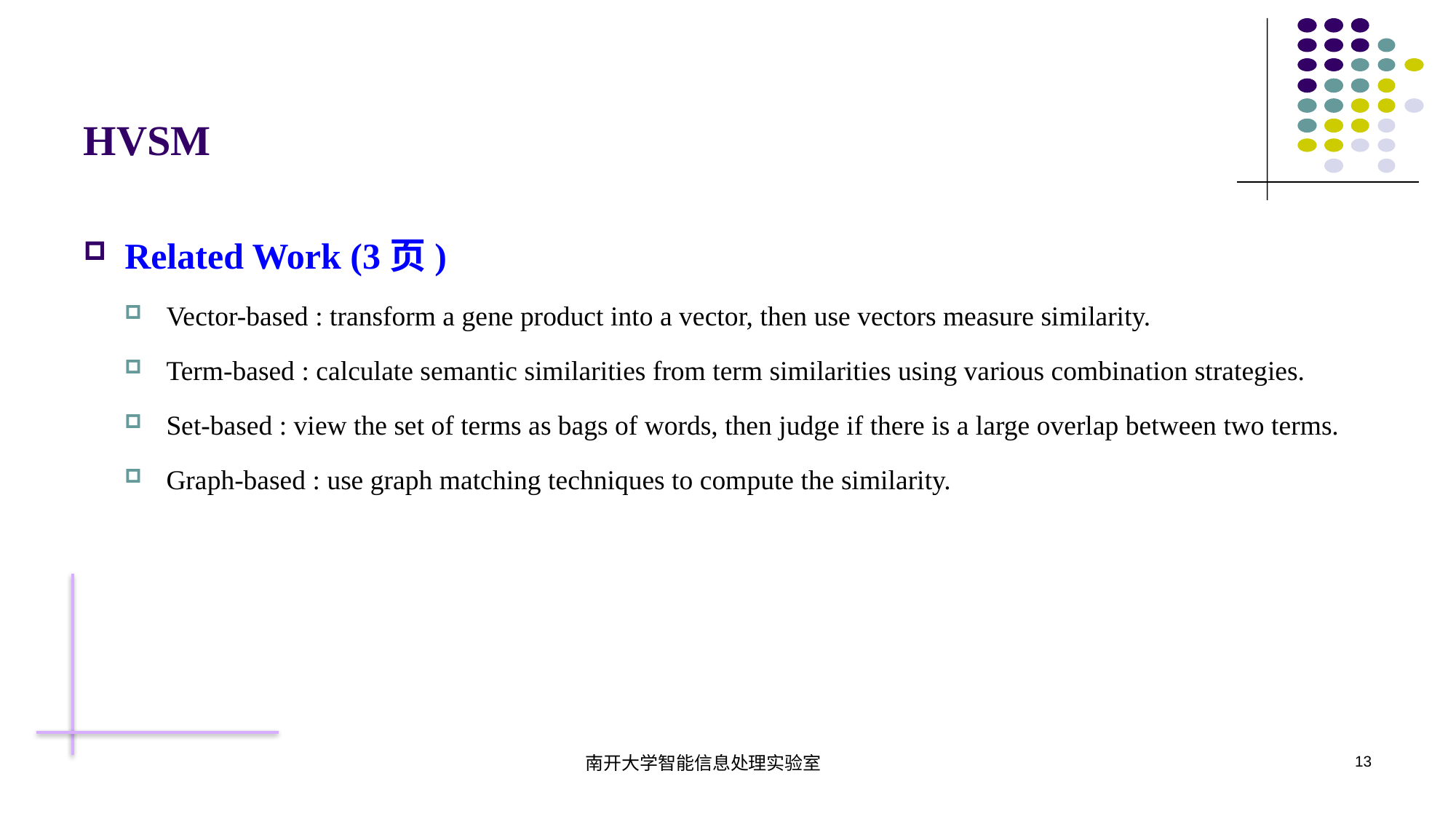

# HVSM
Related Work (3页)
Vector-based : transform a gene product into a vector, then use vectors measure similarity.
Term-based : calculate semantic similarities from term similarities using various combination strategies.
Set-based : view the set of terms as bags of words, then judge if there is a large overlap between two terms.
Graph-based : use graph matching techniques to compute the similarity.
南开大学智能信息处理实验室
13